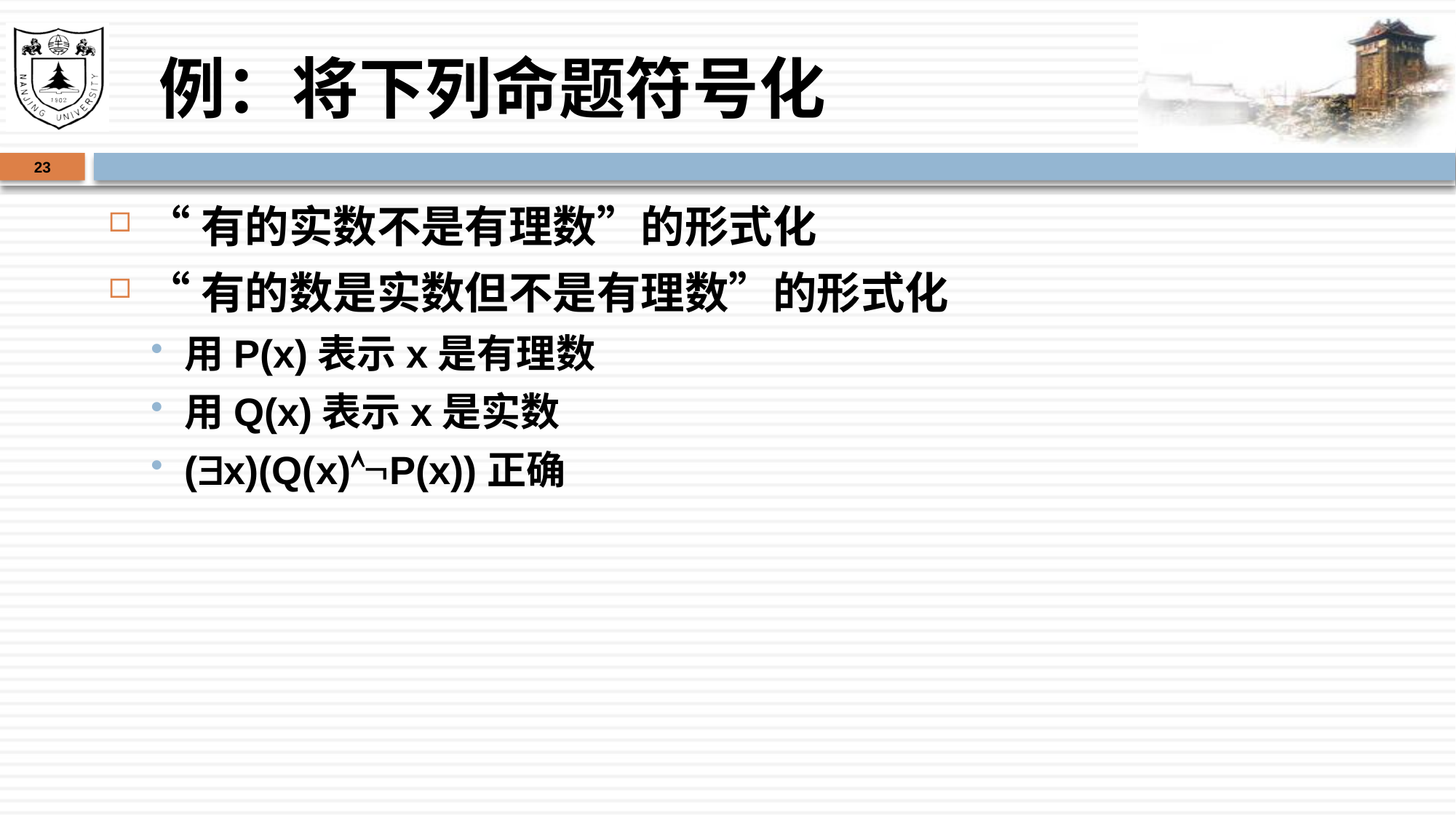

# 例：将下列命题符号化
23
“有的实数不是有理数”的形式化
“有的数是实数但不是有理数”的形式化
用P(x)表示x是有理数
用Q(x)表示x是实数
(∃x)(Q(x)∧¬P(x))正确